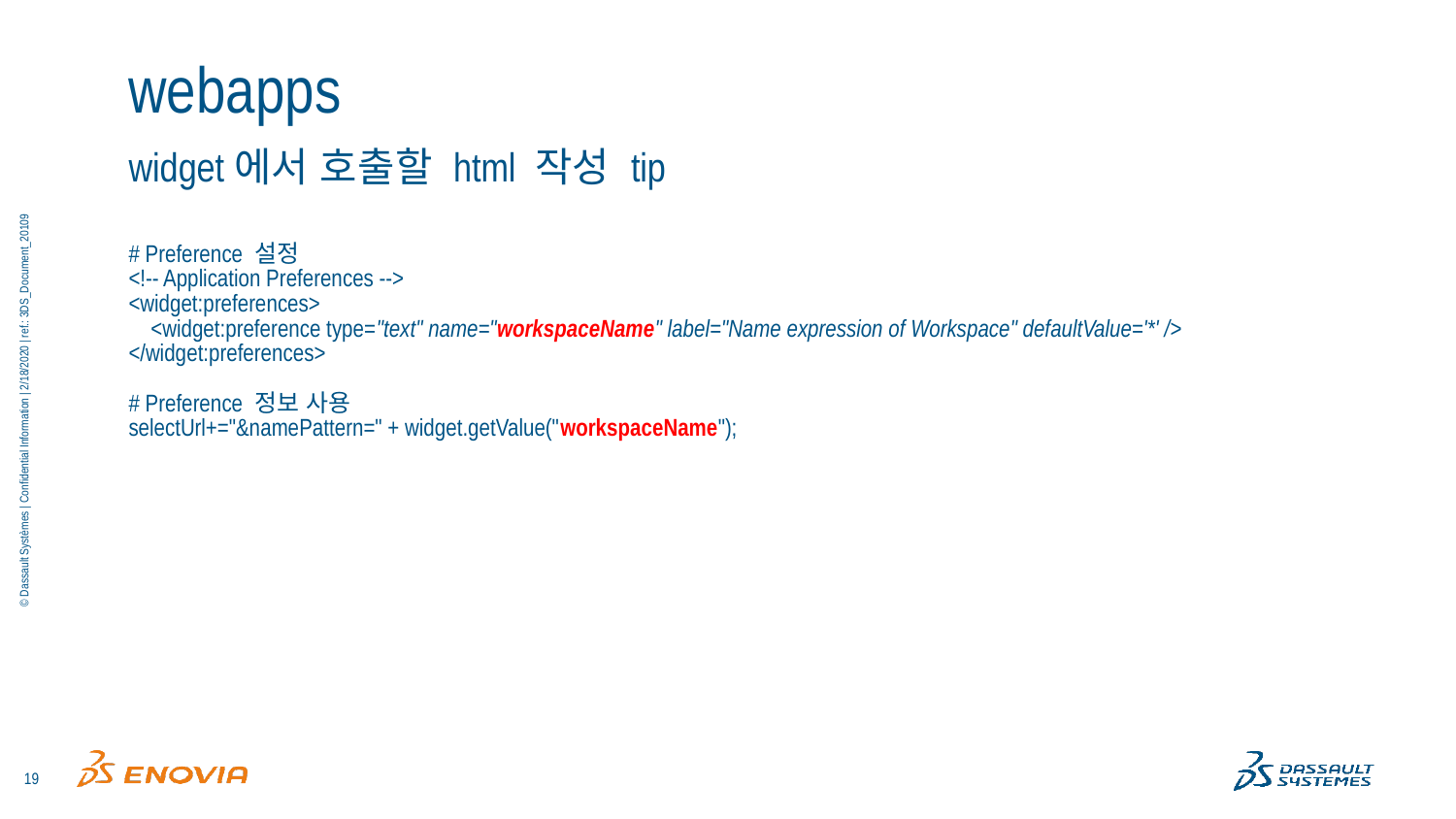

# webapps
widget에서 호출할 html 작성 tip

# Preference 설정
<!-- Application Preferences -->
<widget:preferences>
    <widget:preference type="text" name="workspaceName" label="Name expression of Workspace" defaultValue='*' />
</widget:preferences>

# Preference 정보 사용
selectUrl+="&namePattern=" + widget.getValue("workspaceName");